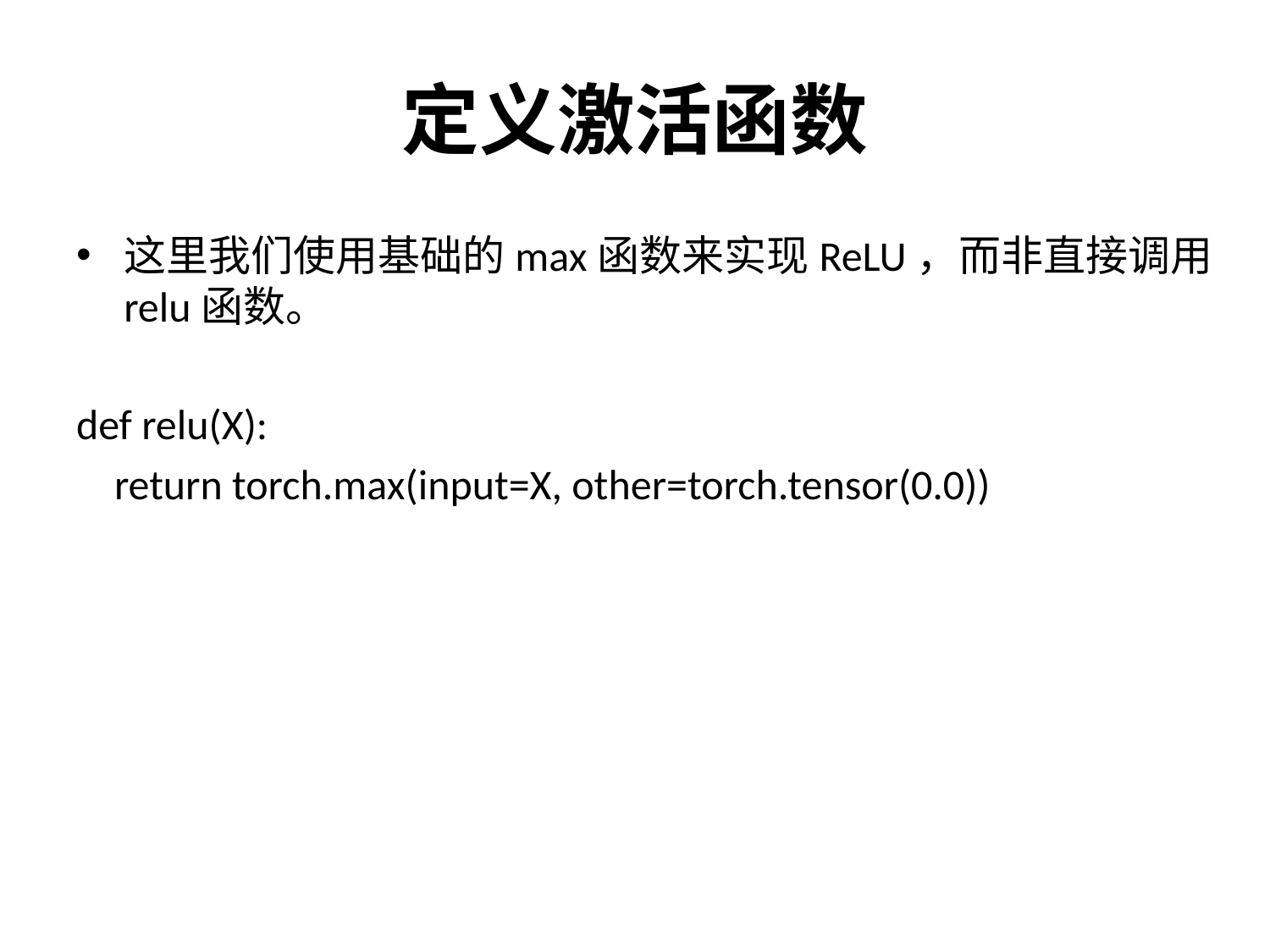

# 定义激活函数
这里我们使用基础的max函数来实现ReLU，而非直接调用relu函数。

def relu(X):
    return torch.max(input=X, other=torch.tensor(0.0))